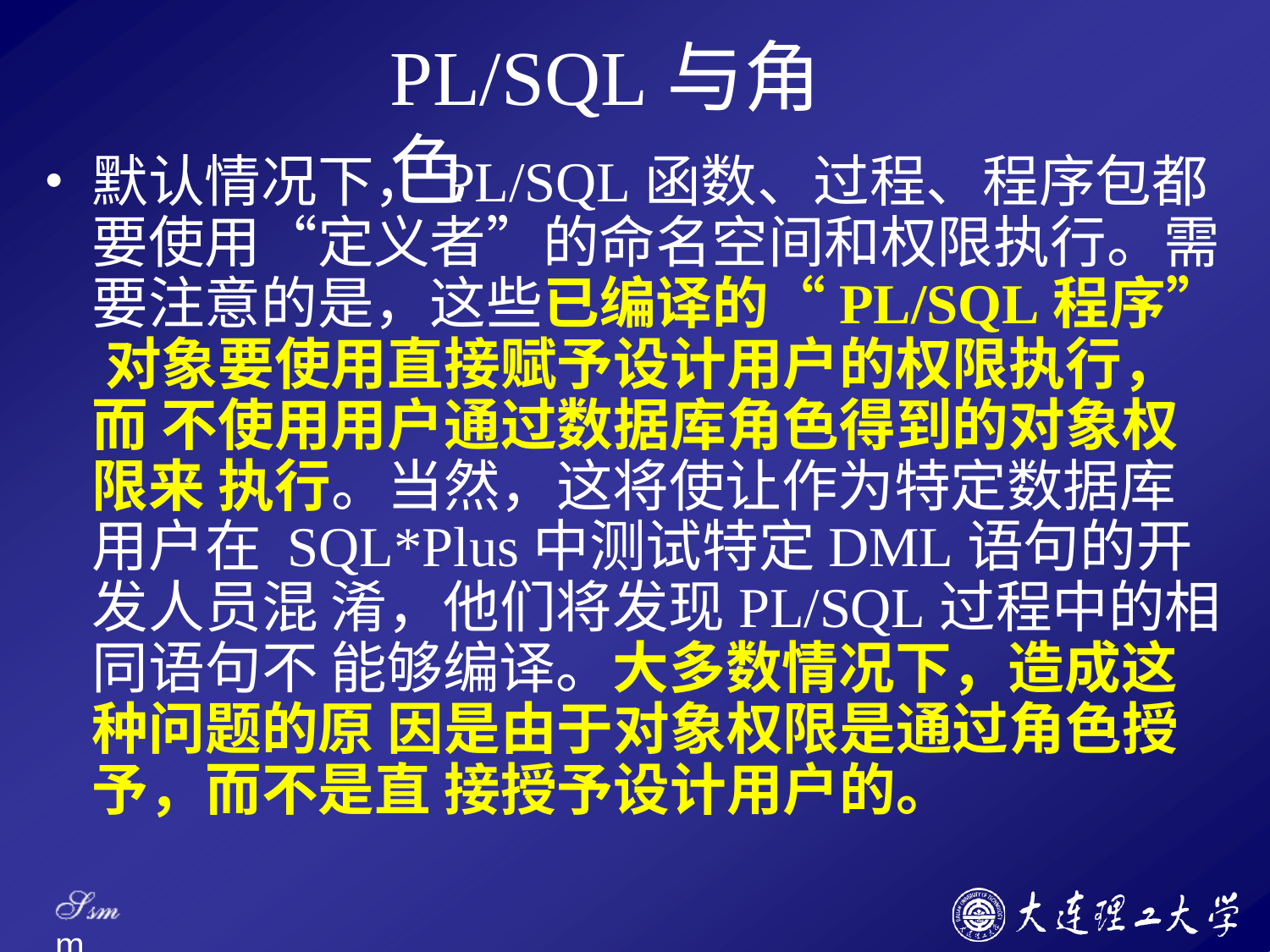

# PL/SQL与角色
默认情况下，PL/SQL函数、过程、程序包都 要使用“定义者”的命名空间和权限执行。需 要注意的是，这些已编译的“PL/SQL程序”  对象要使用直接赋予设计用户的权限执行，而 不使用用户通过数据库角色得到的对象权限来 执行。当然，这将使让作为特定数据库用户在 SQL*Plus中测试特定DML语句的开发人员混 淆，他们将发现PL/SQL过程中的相同语句不 能够编译。大多数情况下，造成这种问题的原 因是由于对象权限是通过角色授予，而不是直 接授予设计用户的。

Ssm